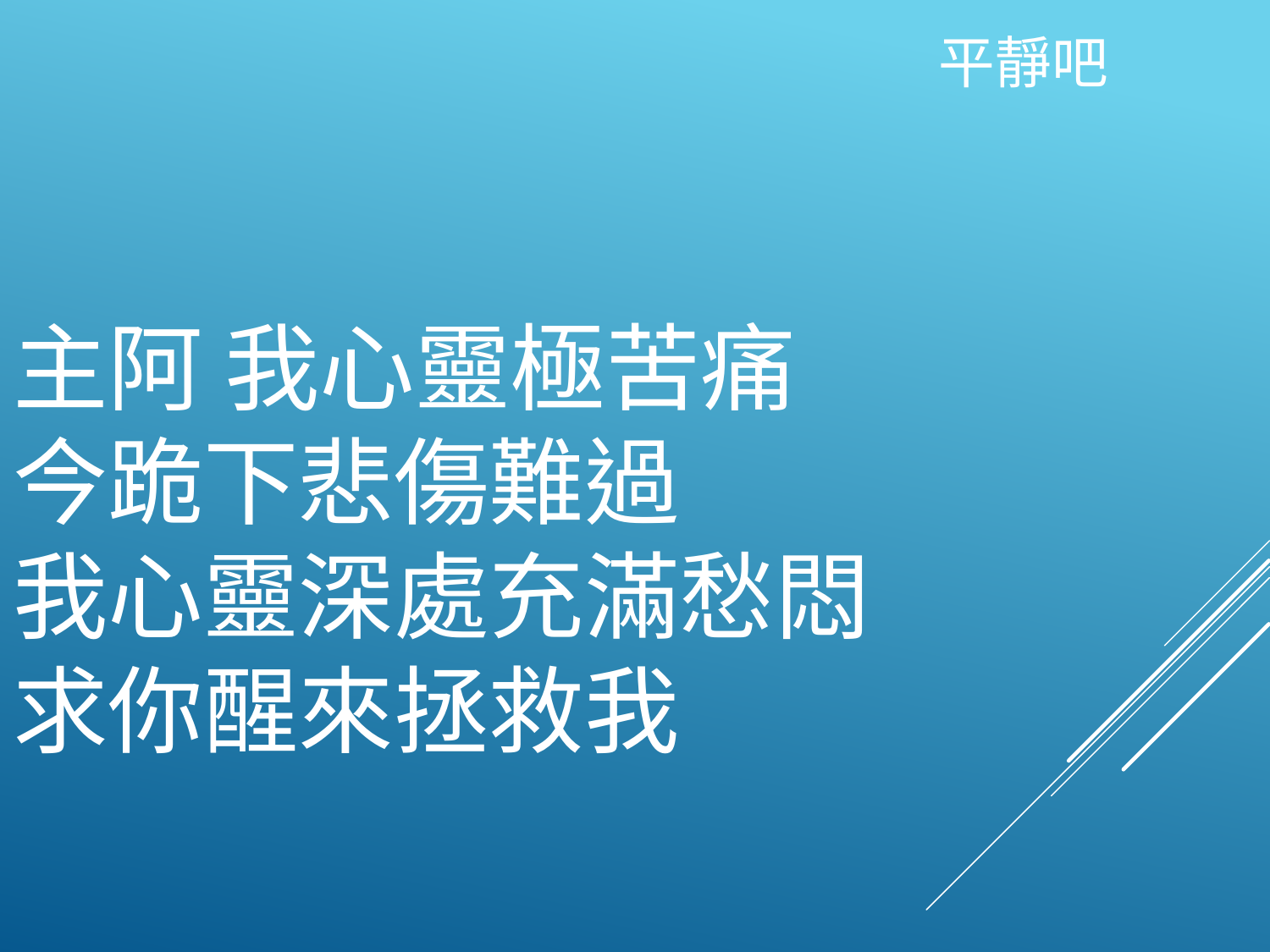

平靜吧
# 主阿 我心靈極苦痛 今跪下悲傷難過 我心靈深處充滿愁悶 求你醒來拯救我